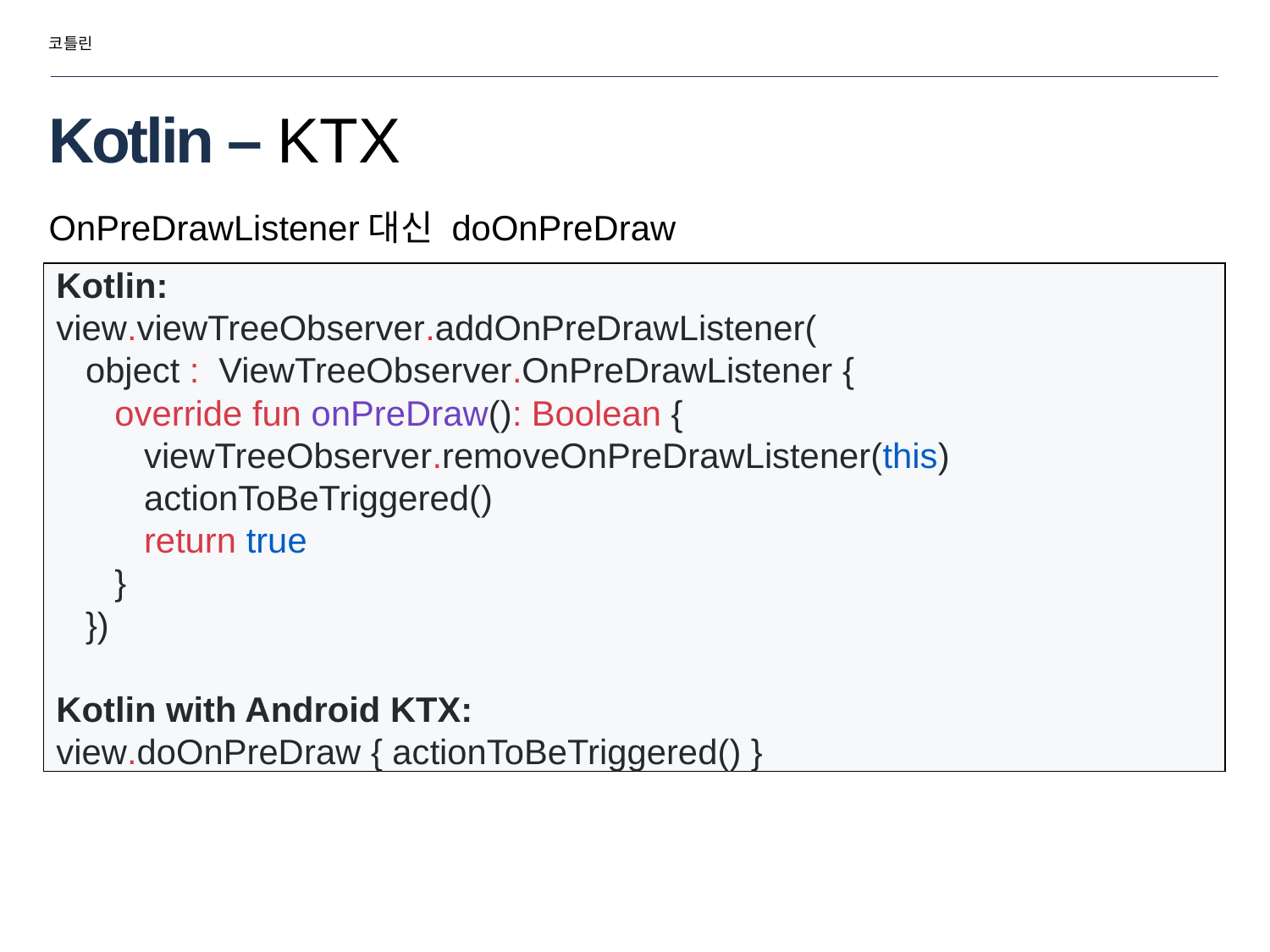

코틀린
# Kotlin – KTX
OnPreDrawListener대신 doOnPreDraw
Kotlin:
view.viewTreeObserver.addOnPreDrawListener(
   object :  ViewTreeObserver.OnPreDrawListener {
      override fun onPreDraw(): Boolean {
         viewTreeObserver.removeOnPreDrawListener(this)
         actionToBeTriggered()
         return true
      }
   })

Kotlin with Android KTX:
view.doOnPreDraw { actionToBeTriggered() }